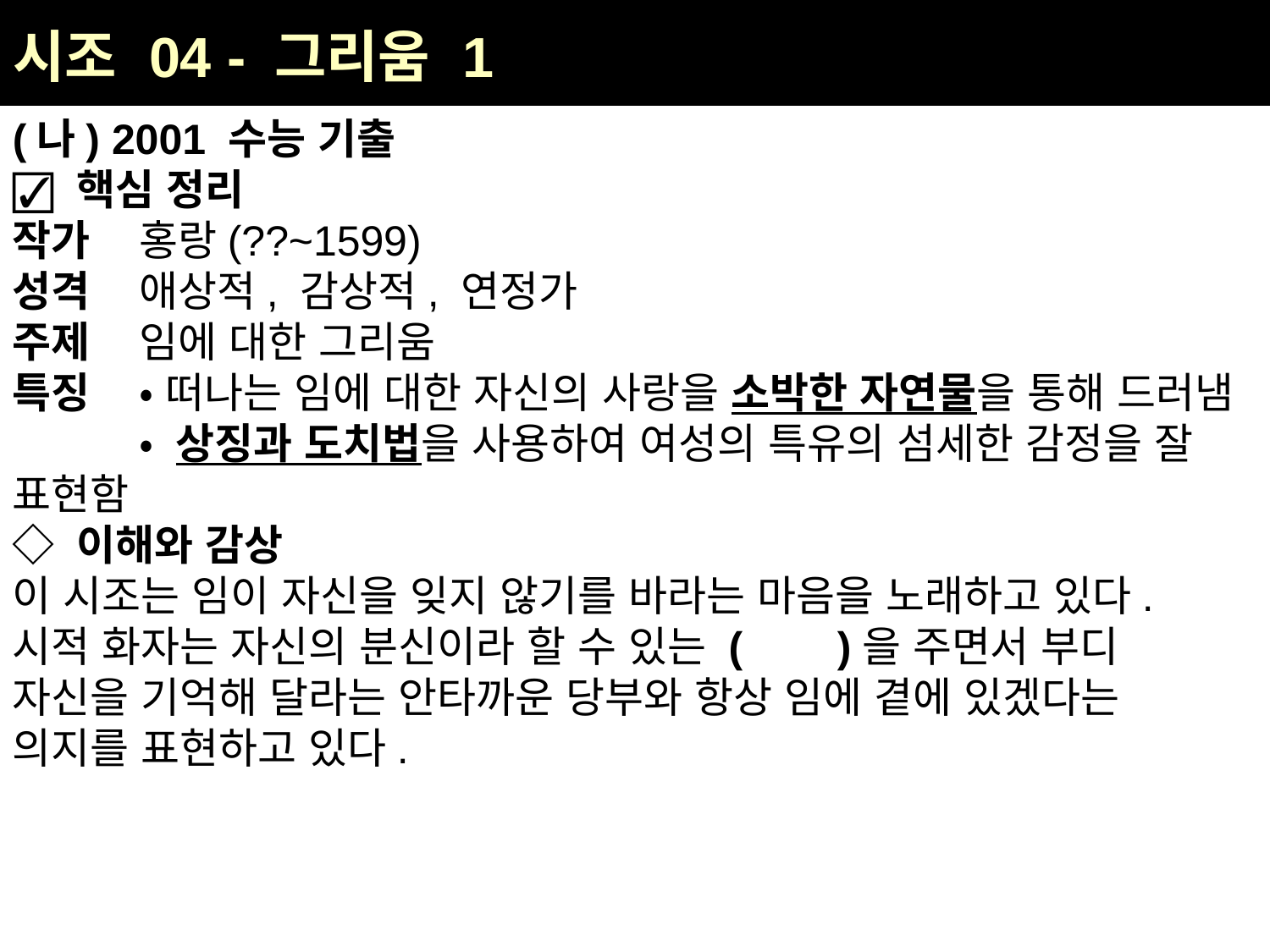

| 시조 04 - 그리움 1 |
| --- |
(나) 2001 수능 기출
☑ 핵심 정리
작가	홍랑(??~1599)
성격	애상적, 감상적, 연정가
주제	임에 대한 그리움
특징	• 떠나는 임에 대한 자신의 사랑을 소박한 자연물을 통해 드러냄
	• 상징과 도치법을 사용하여 여성의 특유의 섬세한 감정을 잘 표현함
◇ 이해와 감상
이 시조는 임이 자신을 잊지 않기를 바라는 마음을 노래하고 있다. 시적 화자는 자신의 분신이라 할 수 있는 (        )을 주면서 부디 자신을 기억해 달라는 안타까운 당부와 항상 임에 곁에 있겠다는 의지를 표현하고 있다.